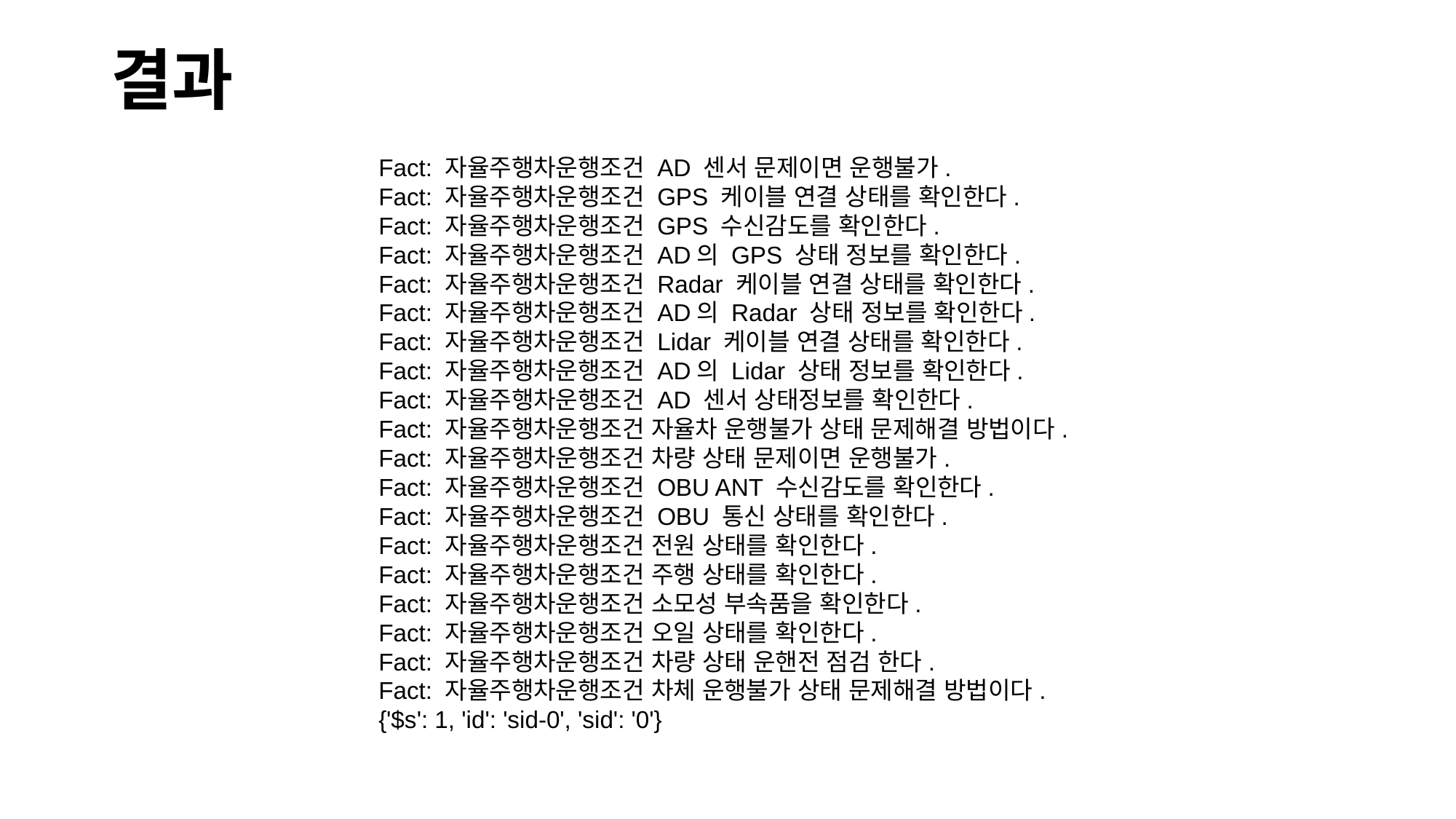

# 결과
Fact: 자율주행차운행조건 AD 센서 문제이면 운행불가.
Fact: 자율주행차운행조건 GPS 케이블 연결 상태를 확인한다.
Fact: 자율주행차운행조건 GPS 수신감도를 확인한다.
Fact: 자율주행차운행조건 AD의 GPS 상태 정보를 확인한다.
Fact: 자율주행차운행조건 Radar 케이블 연결 상태를 확인한다.
Fact: 자율주행차운행조건 AD의 Radar 상태 정보를 확인한다.
Fact: 자율주행차운행조건 Lidar 케이블 연결 상태를 확인한다.
Fact: 자율주행차운행조건 AD의 Lidar 상태 정보를 확인한다.
Fact: 자율주행차운행조건 AD 센서 상태정보를 확인한다.
Fact: 자율주행차운행조건 자율차 운행불가 상태 문제해결 방법이다.
Fact: 자율주행차운행조건 차량 상태 문제이면 운행불가.
Fact: 자율주행차운행조건 OBU ANT 수신감도를 확인한다.
Fact: 자율주행차운행조건 OBU 통신 상태를 확인한다.
Fact: 자율주행차운행조건 전원 상태를 확인한다.
Fact: 자율주행차운행조건 주행 상태를 확인한다.
Fact: 자율주행차운행조건 소모성 부속품을 확인한다.
Fact: 자율주행차운행조건 오일 상태를 확인한다.
Fact: 자율주행차운행조건 차량 상태 운핸전 점검 한다.
Fact: 자율주행차운행조건 차체 운행불가 상태 문제해결 방법이다.
{'$s': 1, 'id': 'sid-0', 'sid': '0'}